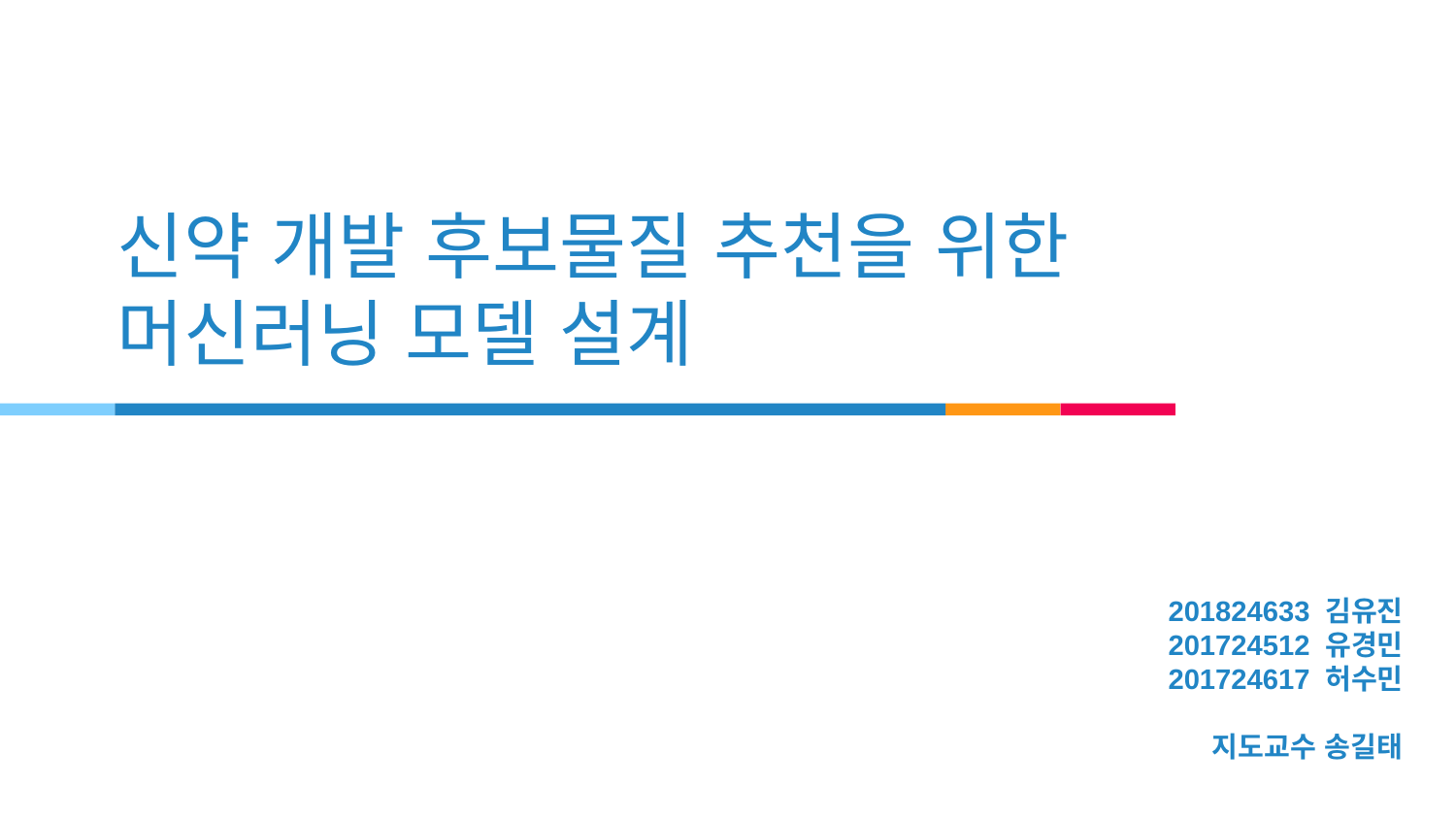

# 신약 개발 후보물질 추천을 위한 머신러닝 모델 설계
201824633 김유진
201724512 유경민
201724617 허수민

지도교수 송길태